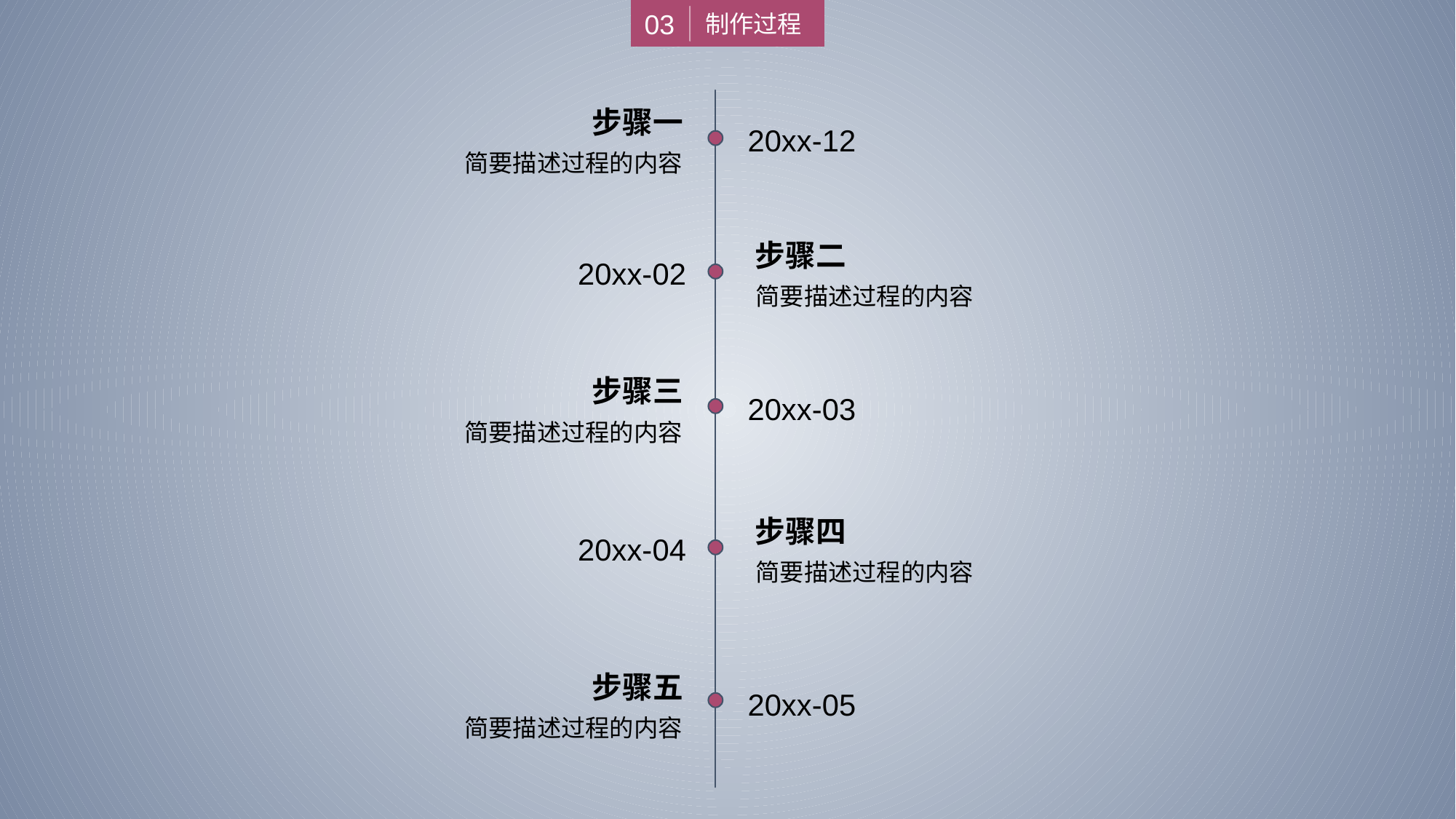

03
制作过程
步骤一
20xx-12

简要描述过程的内容
步骤二
20xx-02

简要描述过程的内容
步骤三
20xx-03

简要描述过程的内容
步骤四
20xx-04

简要描述过程的内容
步骤五
20xx-05

简要描述过程的内容